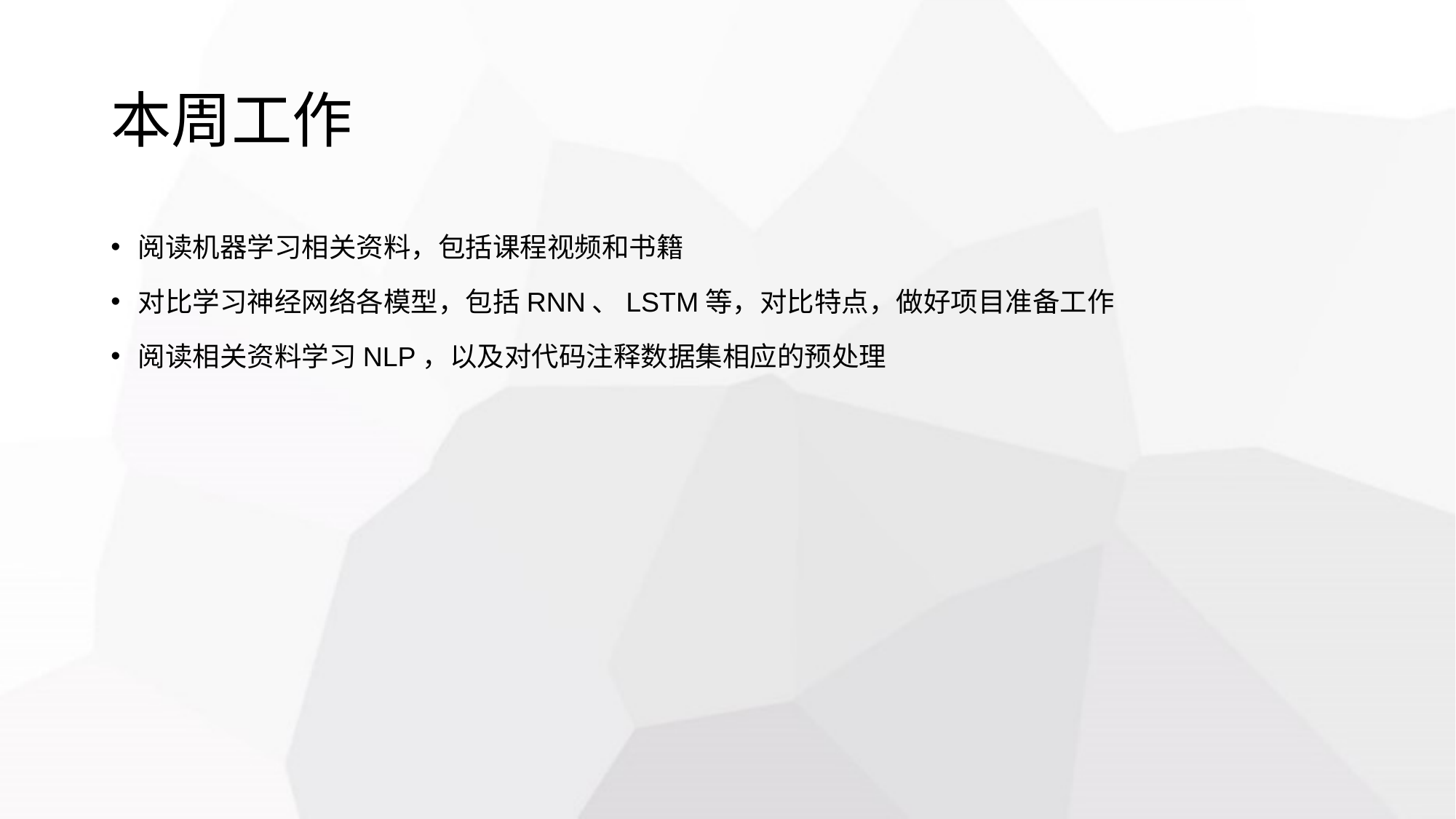

# 本周工作
阅读机器学习相关资料，包括课程视频和书籍
对比学习神经网络各模型，包括RNN、LSTM等，对比特点，做好项目准备工作
阅读相关资料学习NLP，以及对代码注释数据集相应的预处理